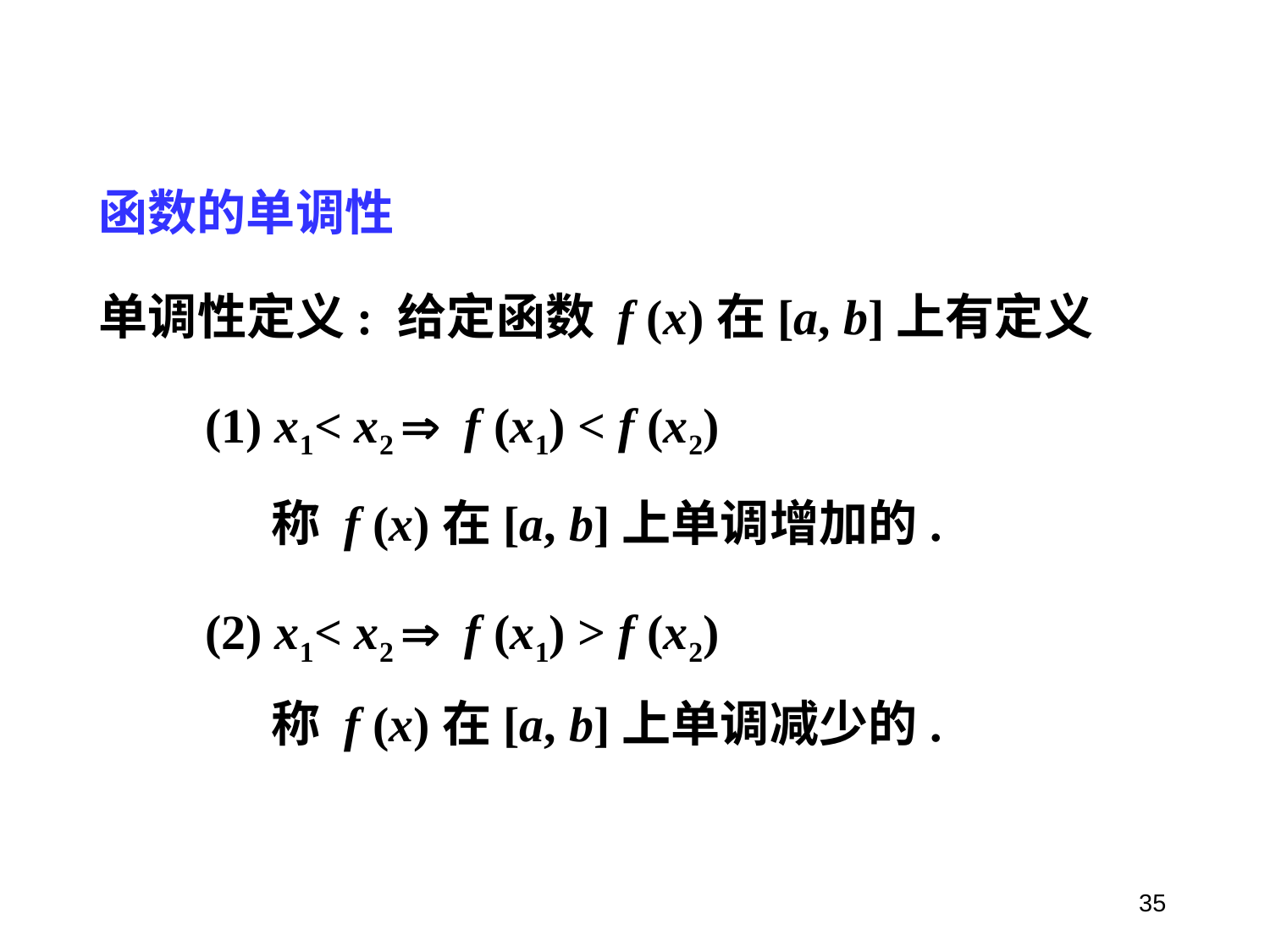

函数的单调性
单调性定义: 给定函数 f (x)在[a, b]上有定义
(1) x1< x2 ⇒  f (x1) < f (x2)
称 f (x)在[a, b]上单调增加的.
(2) x1< x2 ⇒  f (x1) > f (x2)
称 f (x)在[a, b]上单调减少的.
35